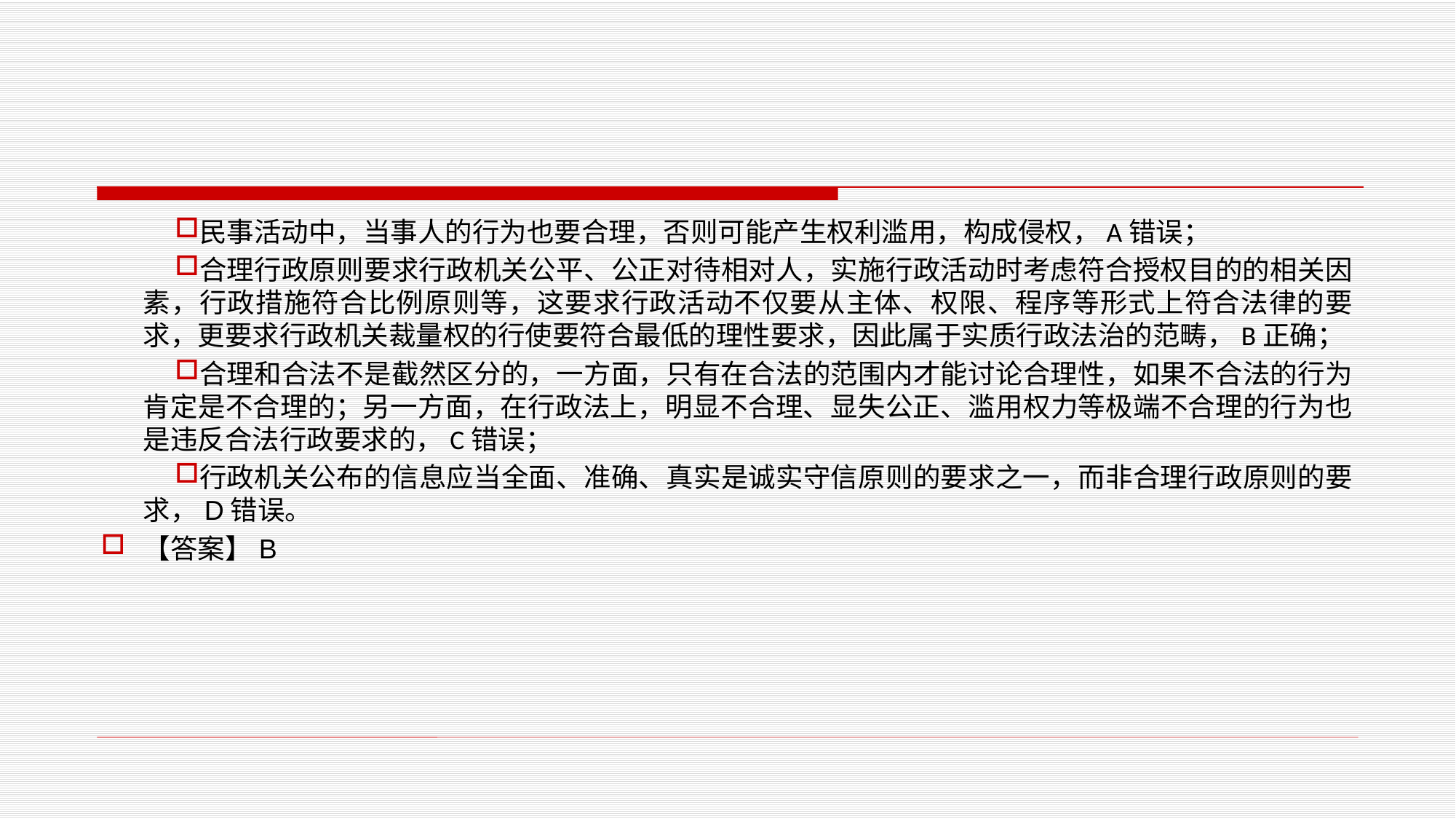

#
民事活动中，当事人的行为也要合理，否则可能产生权利滥用，构成侵权，A错误；
合理行政原则要求行政机关公平、公正对待相对人，实施行政活动时考虑符合授权目的的相关因素，行政措施符合比例原则等，这要求行政活动不仅要从主体、权限、程序等形式上符合法律的要求，更要求行政机关裁量权的行使要符合最低的理性要求，因此属于实质行政法治的范畴，B正确；
合理和合法不是截然区分的，一方面，只有在合法的范围内才能讨论合理性，如果不合法的行为肯定是不合理的；另一方面，在行政法上，明显不合理、显失公正、滥用权力等极端不合理的行为也是违反合法行政要求的，C错误；
行政机关公布的信息应当全面、准确、真实是诚实守信原则的要求之一，而非合理行政原则的要求，D错误。
【答案】B